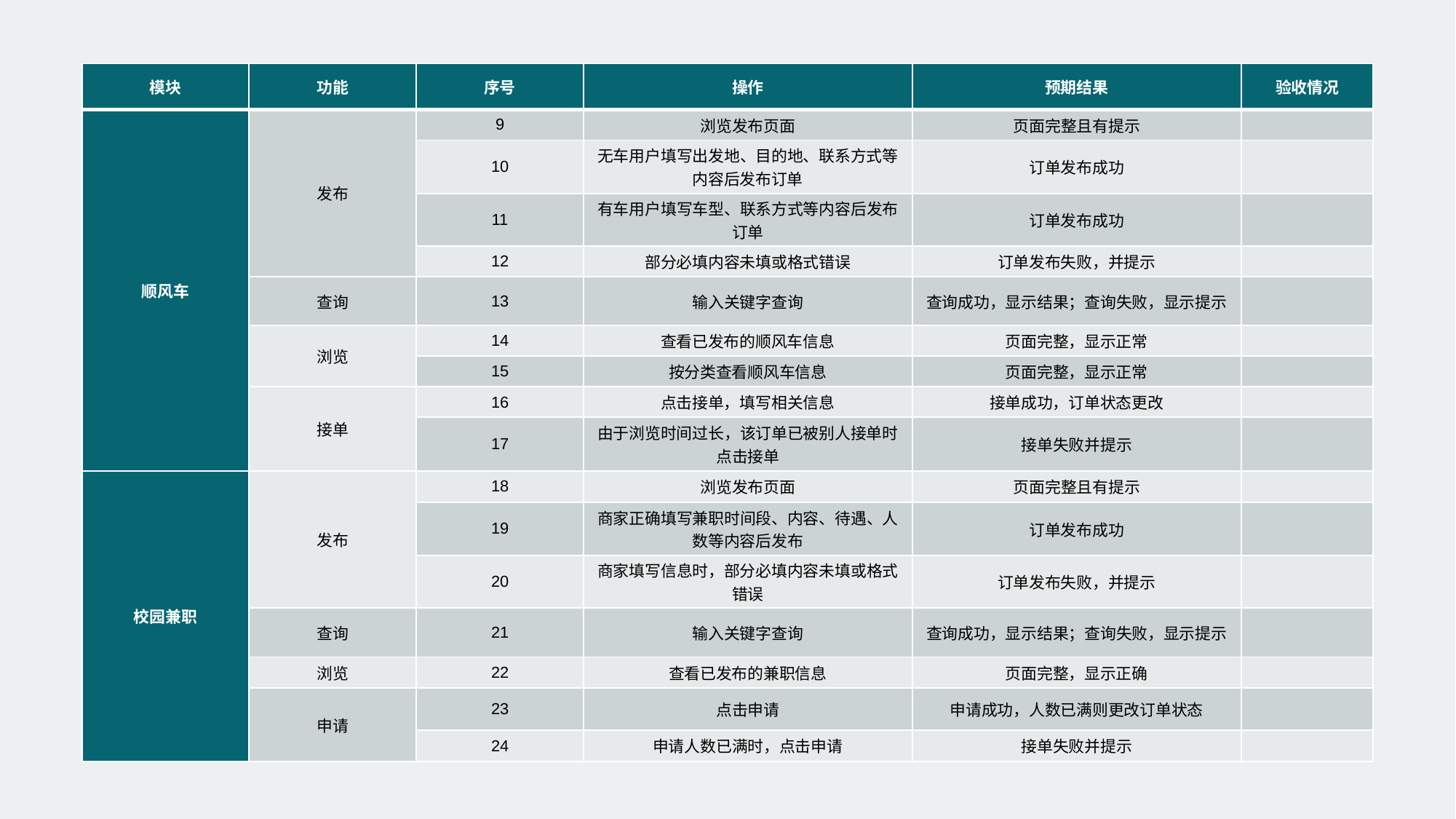

| 模块 | 功能 | 序号 | 操作 | 预期结果 | 验收情况 |
| --- | --- | --- | --- | --- | --- |
| 顺风车 | 发布 | 9 | 浏览发布页面 | 页面完整且有提示 |  |
|  |  | 10 | 无车用户填写出发地、目的地、联系方式等内容后发布订单 | 订单发布成功 |  |
|  |  | 11 | 有车用户填写车型、联系方式等内容后发布订单 | 订单发布成功 |  |
|  |  | 12 | 部分必填内容未填或格式错误 | 订单发布失败，并提示 |  |
|  | 查询 | 13 | 输入关键字查询 | 查询成功，显示结果；查询失败，显示提示 |  |
|  | 浏览 | 14 | 查看已发布的顺风车信息 | 页面完整，显示正常 |  |
|  |  | 15 | 按分类查看顺风车信息 | 页面完整，显示正常 |  |
|  | 接单 | 16 | 点击接单，填写相关信息 | 接单成功，订单状态更改 |  |
|  |  | 17 | 由于浏览时间过长，该订单已被别人接单时点击接单 | 接单失败并提示 |  |
| 校园兼职 | 发布 | 18 | 浏览发布页面 | 页面完整且有提示 |  |
|  |  | 19 | 商家正确填写兼职时间段、内容、待遇、人数等内容后发布 | 订单发布成功 |  |
|  |  | 20 | 商家填写信息时，部分必填内容未填或格式错误 | 订单发布失败，并提示 |  |
|  | 查询 | 21 | 输入关键字查询 | 查询成功，显示结果；查询失败，显示提示 |  |
|  | 浏览 | 22 | 查看已发布的兼职信息 | 页面完整，显示正确 |  |
|  | 申请 | 23 | 点击申请 | 申请成功，人数已满则更改订单状态 |  |
|  |  | 24 | 申请人数已满时，点击申请 | 接单失败并提示 |  |